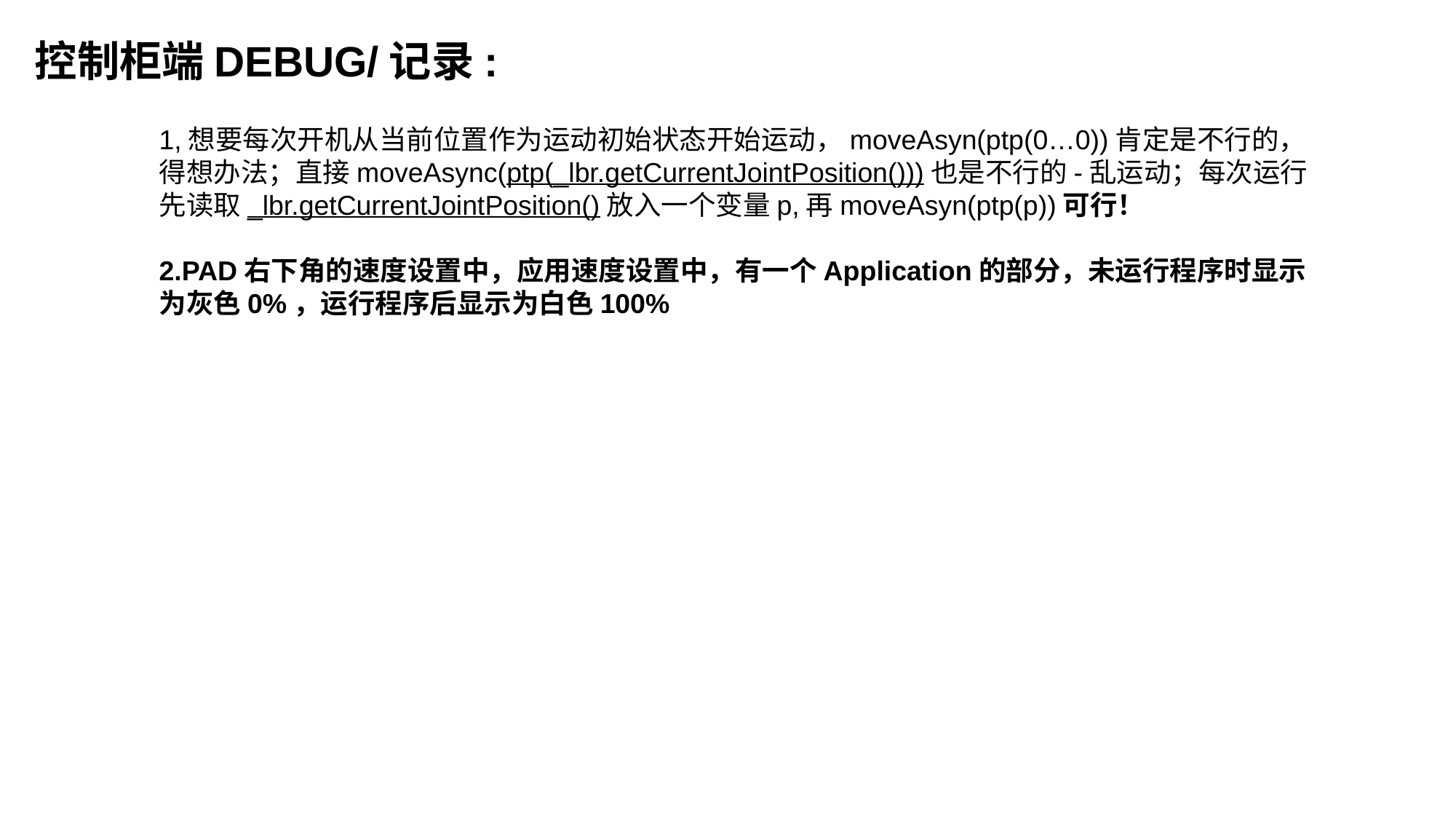

控制柜端DEBUG/记录:
1,想要每次开机从当前位置作为运动初始状态开始运动，moveAsyn(ptp(0…0))肯定是不行的，得想办法；直接moveAsync(ptp(_lbr.getCurrentJointPosition()))也是不行的-乱运动；每次运行先读取_lbr.getCurrentJointPosition()放入一个变量p,再moveAsyn(ptp(p))可行！

2.PAD右下角的速度设置中，应用速度设置中，有一个Application的部分，未运行程序时显示为灰色0%，运行程序后显示为白色100%
14